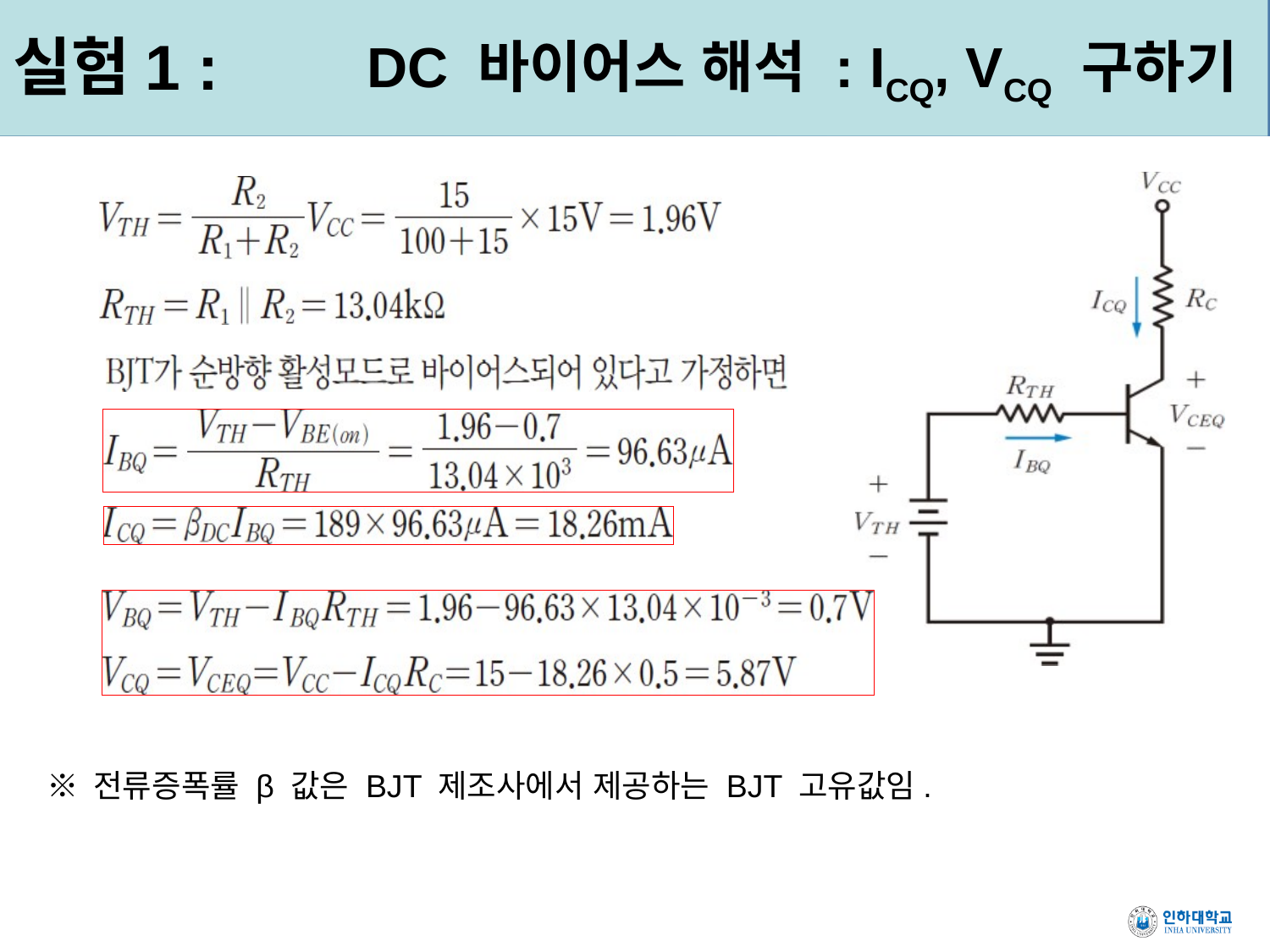

실험1 :
DC 바이어스 해석 : ICQ, VCQ 구하기

※ 전류증폭률 β 값은 BJT 제조사에서 제공하는 BJT 고유값임.